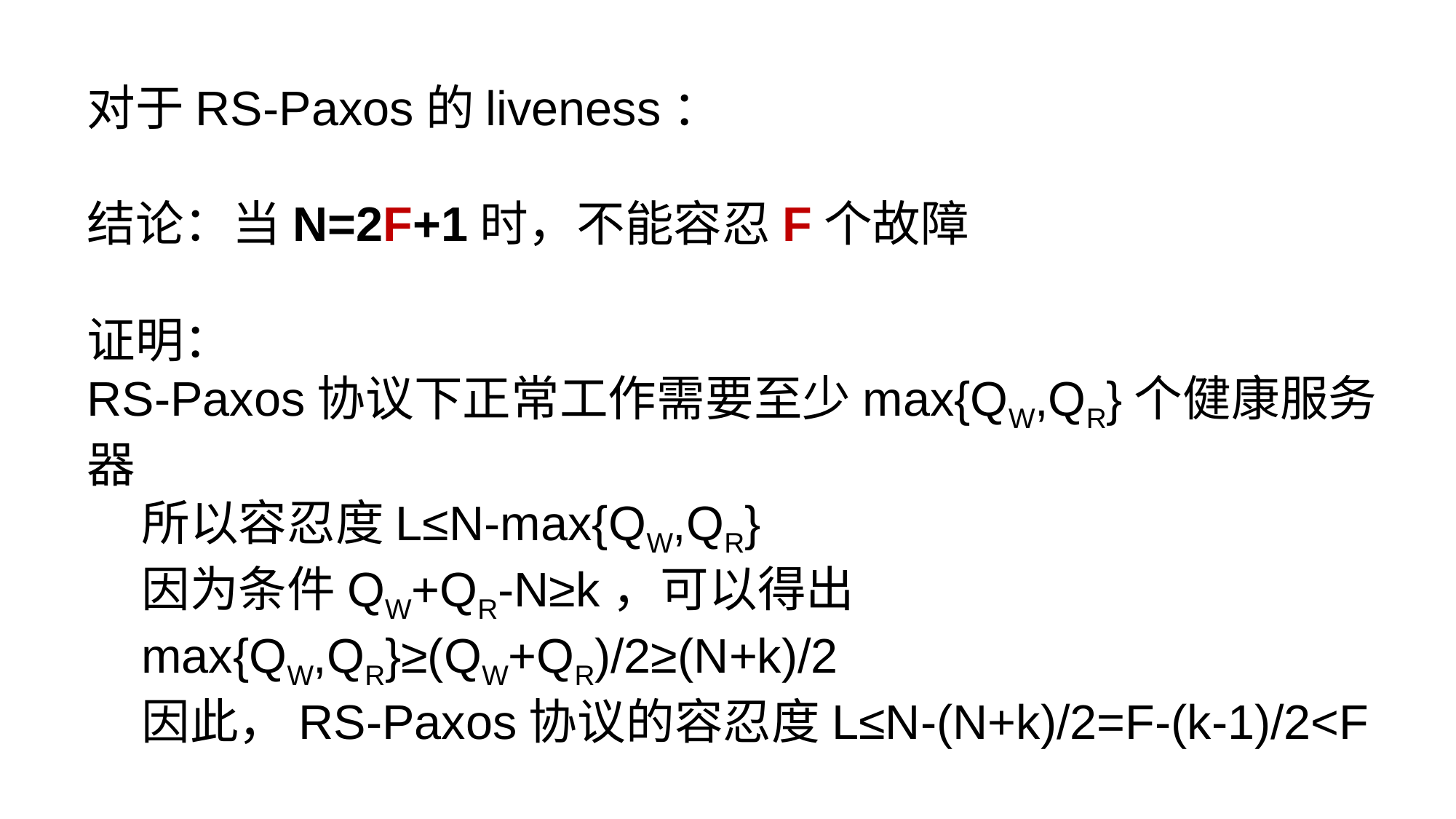

对于RS-Paxos的liveness：

结论：当N=2F+1时，不能容忍F个故障

证明：
RS-Paxos协议下正常工作需要至少max{QW,QR}个健康服务器
所以容忍度L≤N-max{QW,QR}
因为条件QW+QR-N≥k，可以得出
max{QW,QR}≥(QW+QR)/2≥(N+k)/2
因此，RS-Paxos协议的容忍度L≤N-(N+k)/2=F-(k-1)/2<F